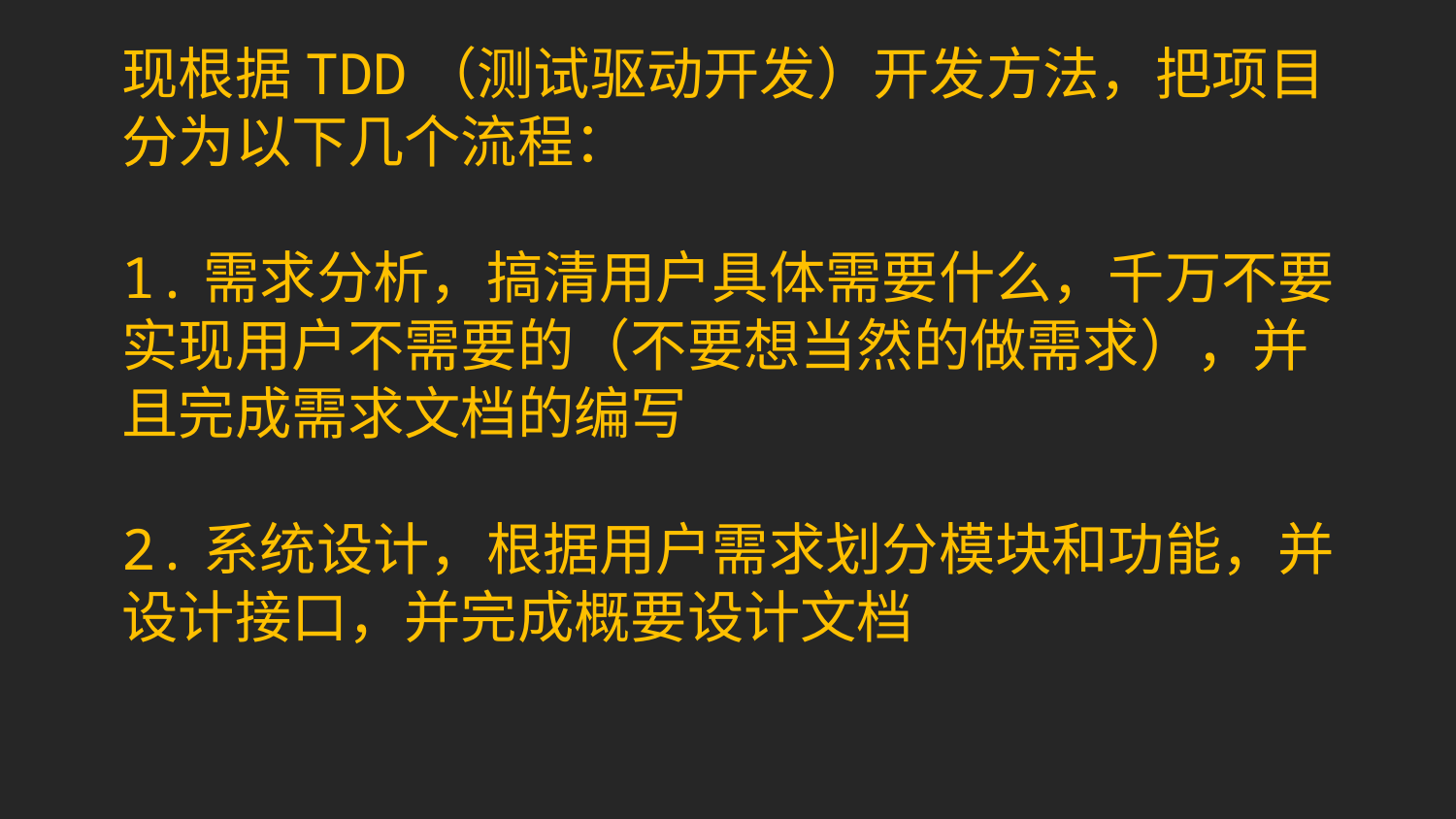

现根据TDD（测试驱动开发）开发方法，把项目分为以下几个流程：

1.需求分析，搞清用户具体需要什么，千万不要实现用户不需要的（不要想当然的做需求），并且完成需求文档的编写

2.系统设计，根据用户需求划分模块和功能，并设计接口，并完成概要设计文档